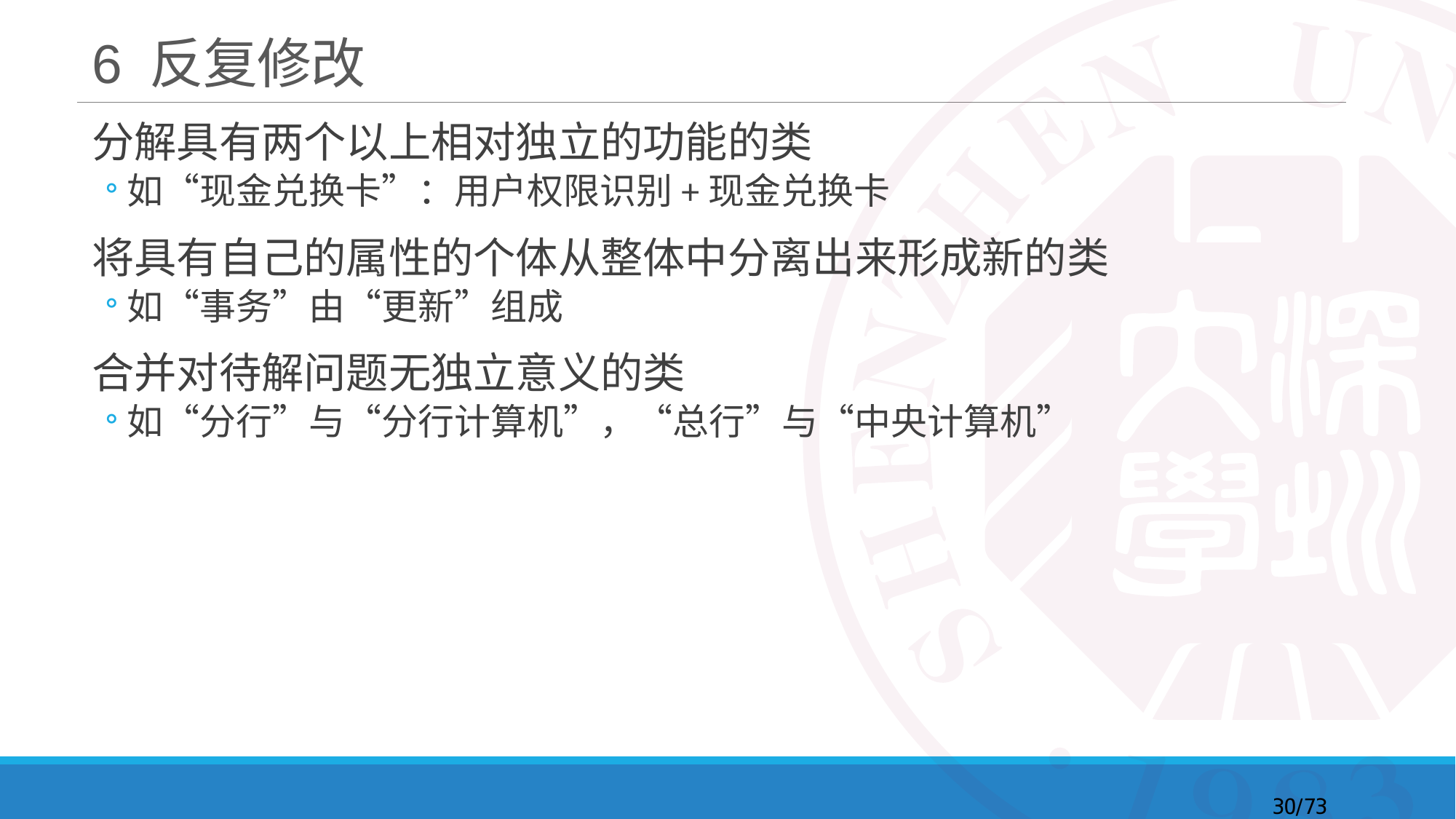

# 6 反复修改
分解具有两个以上相对独立的功能的类
如“现金兑换卡”：用户权限识别+现金兑换卡
将具有自己的属性的个体从整体中分离出来形成新的类
如“事务”由“更新”组成
合并对待解问题无独立意义的类
如“分行”与“分行计算机”，“总行”与“中央计算机”

30/73